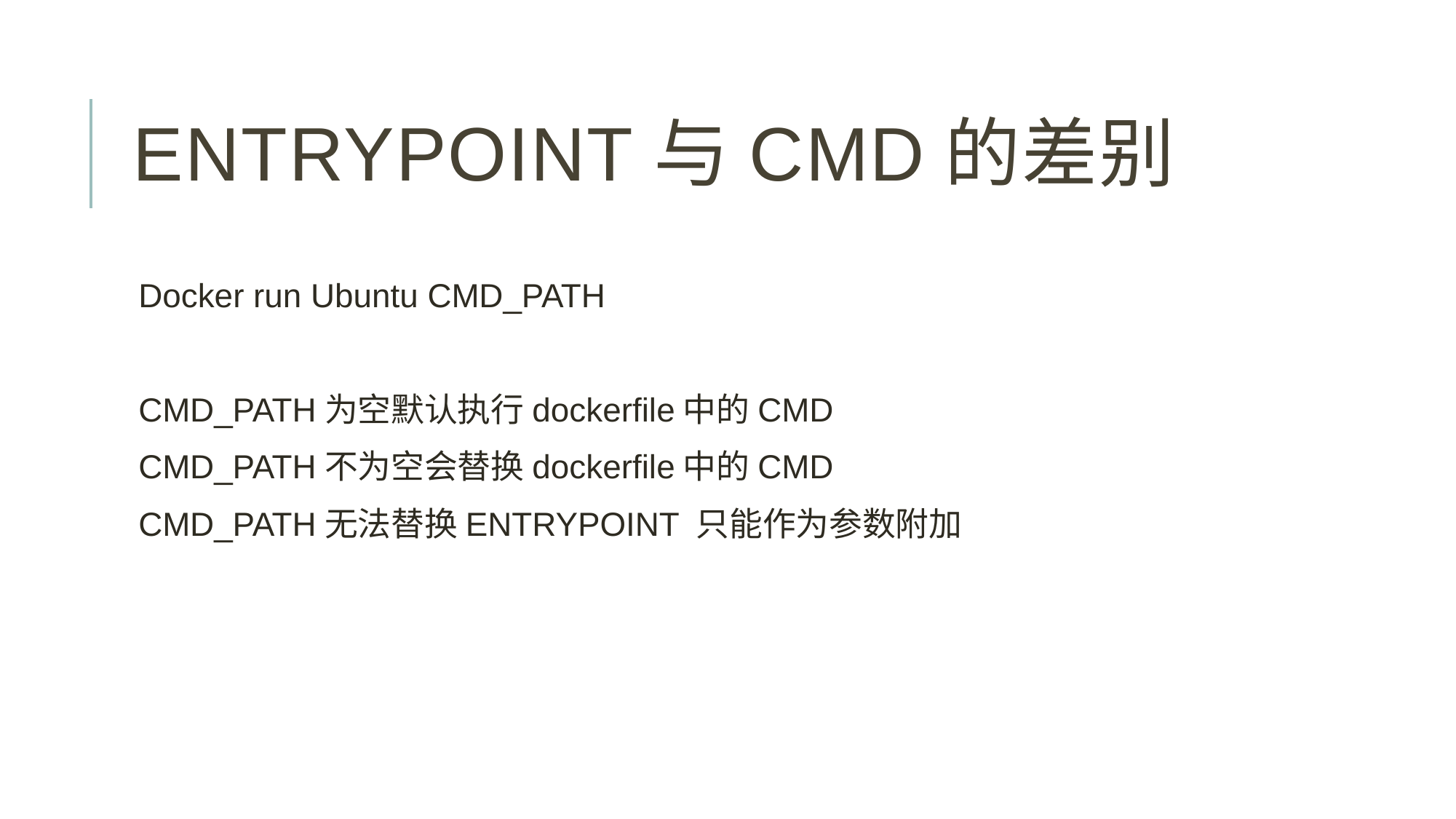

# ENTRYPOINT与CMD的差别
Docker run Ubuntu CMD_PATH

CMD_PATH为空默认执行dockerfile中的CMD
CMD_PATH不为空会替换dockerfile中的CMD
CMD_PATH无法替换ENTRYPOINT 只能作为参数附加